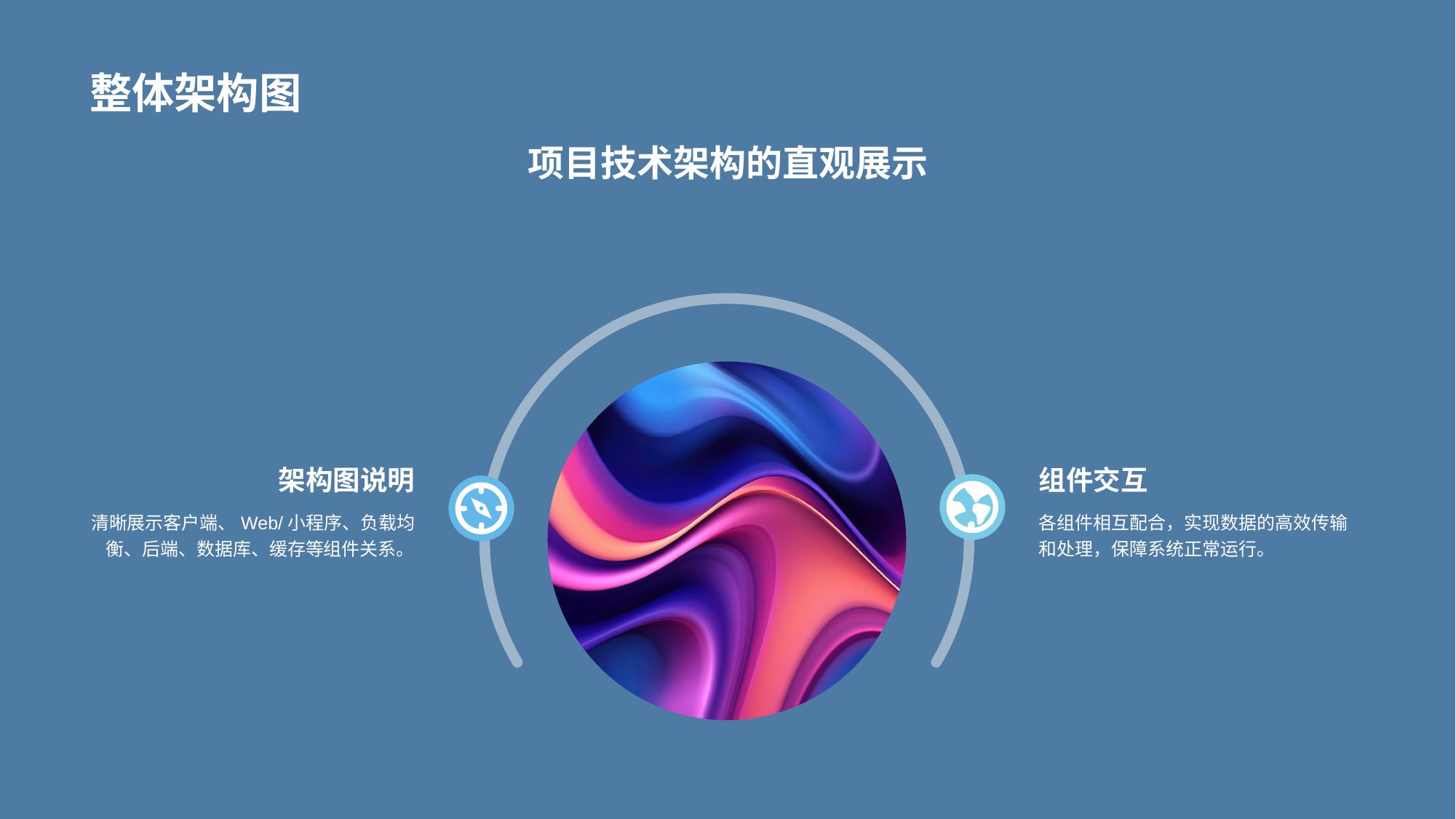

# 整体架构图
项目技术架构的直观展示

架构图说明

清晰展示客户端、Web/小程序、负载均衡、后端、数据库、缓存等组件关系。
组件交互

各组件相互配合，实现数据的高效传输和处理，保障系统正常运行。